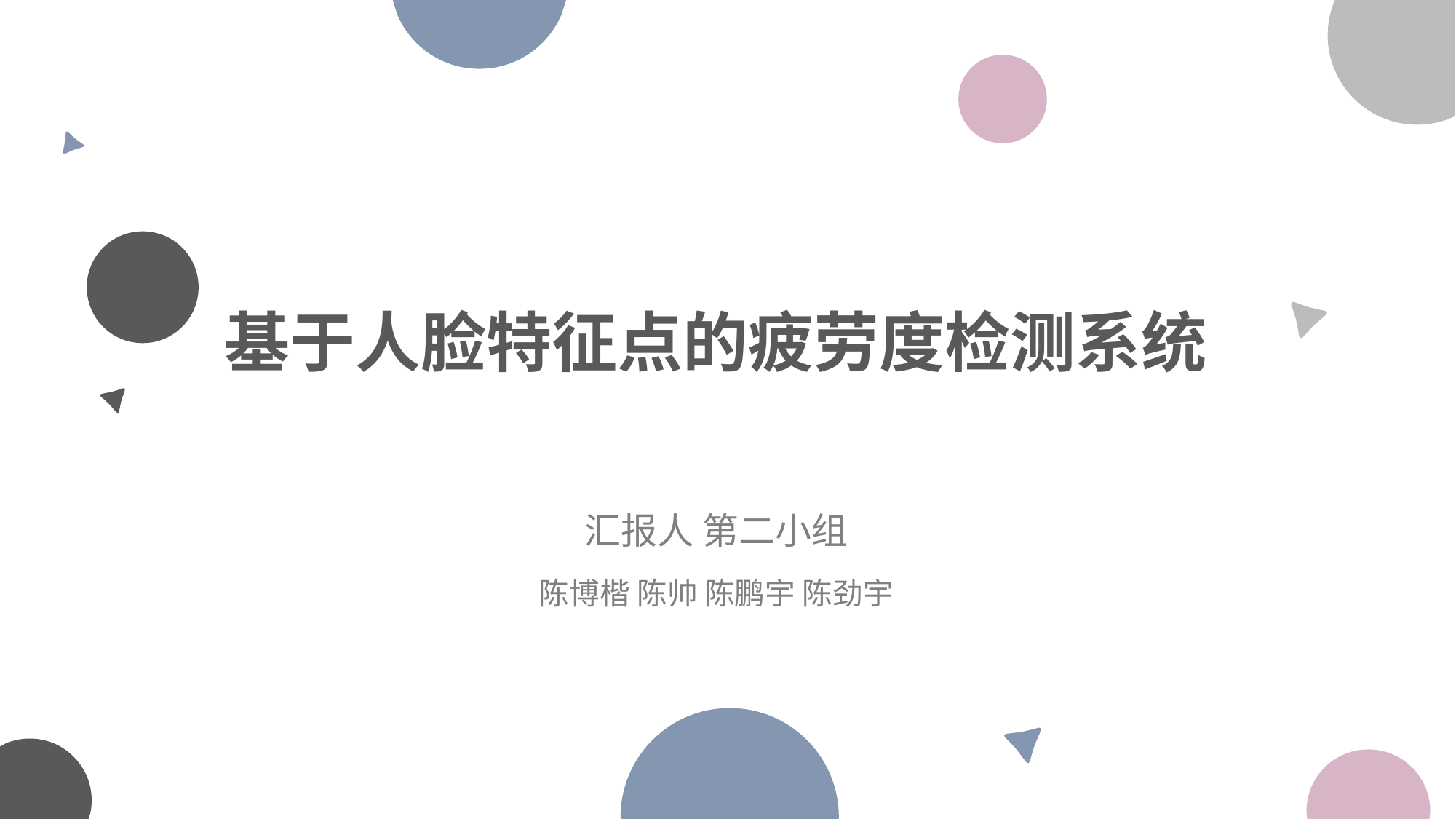

# 基于人脸特征点的疲劳度检测系统
汇报人 第二小组
陈博楷 陈帅 陈鹏宇 陈劲宇